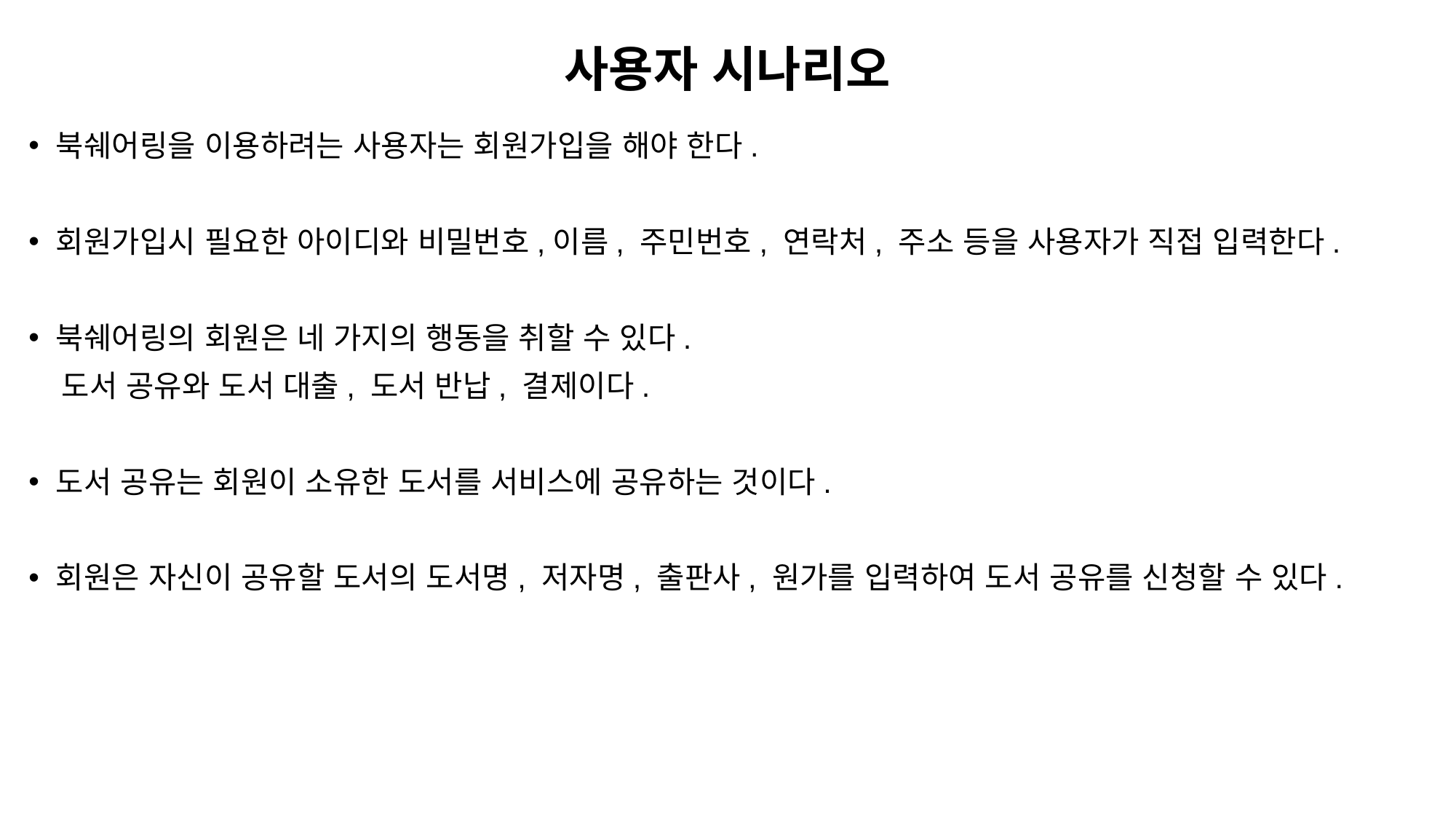

사용자 시나리오
북쉐어링을 이용하려는 사용자는 회원가입을 해야 한다.

회원가입시 필요한 아이디와 비밀번호,이름, 주민번호, 연락처, 주소 등을 사용자가 직접 입력한다.

북쉐어링의 회원은 네 가지의 행동을 취할 수 있다.
   도서 공유와 도서 대출, 도서 반납, 결제이다.

도서 공유는 회원이 소유한 도서를 서비스에 공유하는 것이다.

회원은 자신이 공유할 도서의 도서명, 저자명, 출판사, 원가를 입력하여 도서 공유를 신청할 수 있다.